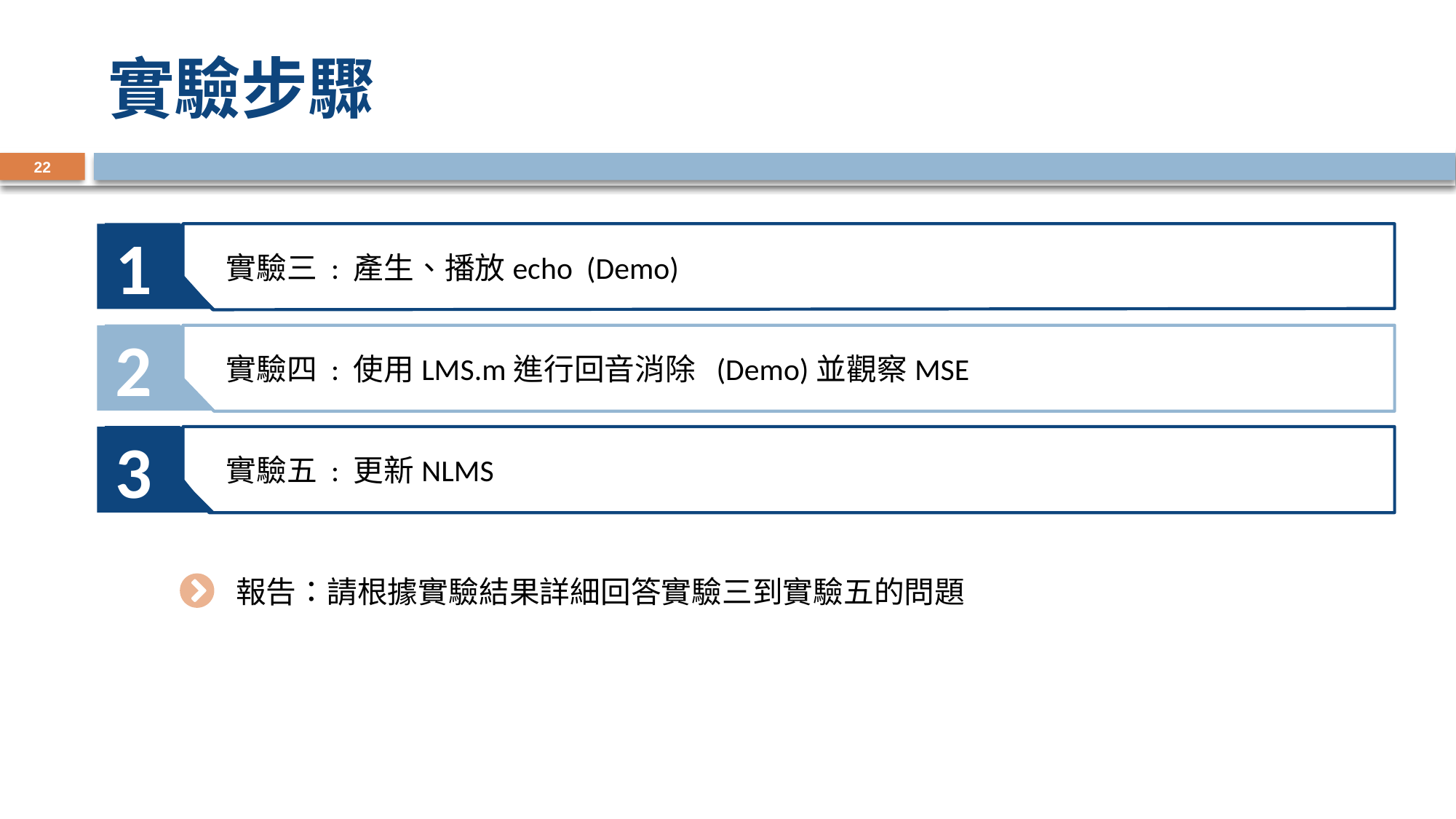

# 實驗步驟
22
1

實驗三 : 產生、播放echo  (Demo)
2

實驗四 : 使用LMS.m進行回音消除  (Demo)並觀察MSE
3

實驗五 : 更新NLMS
報告：請根據實驗結果詳細回答實驗三到實驗五的問題